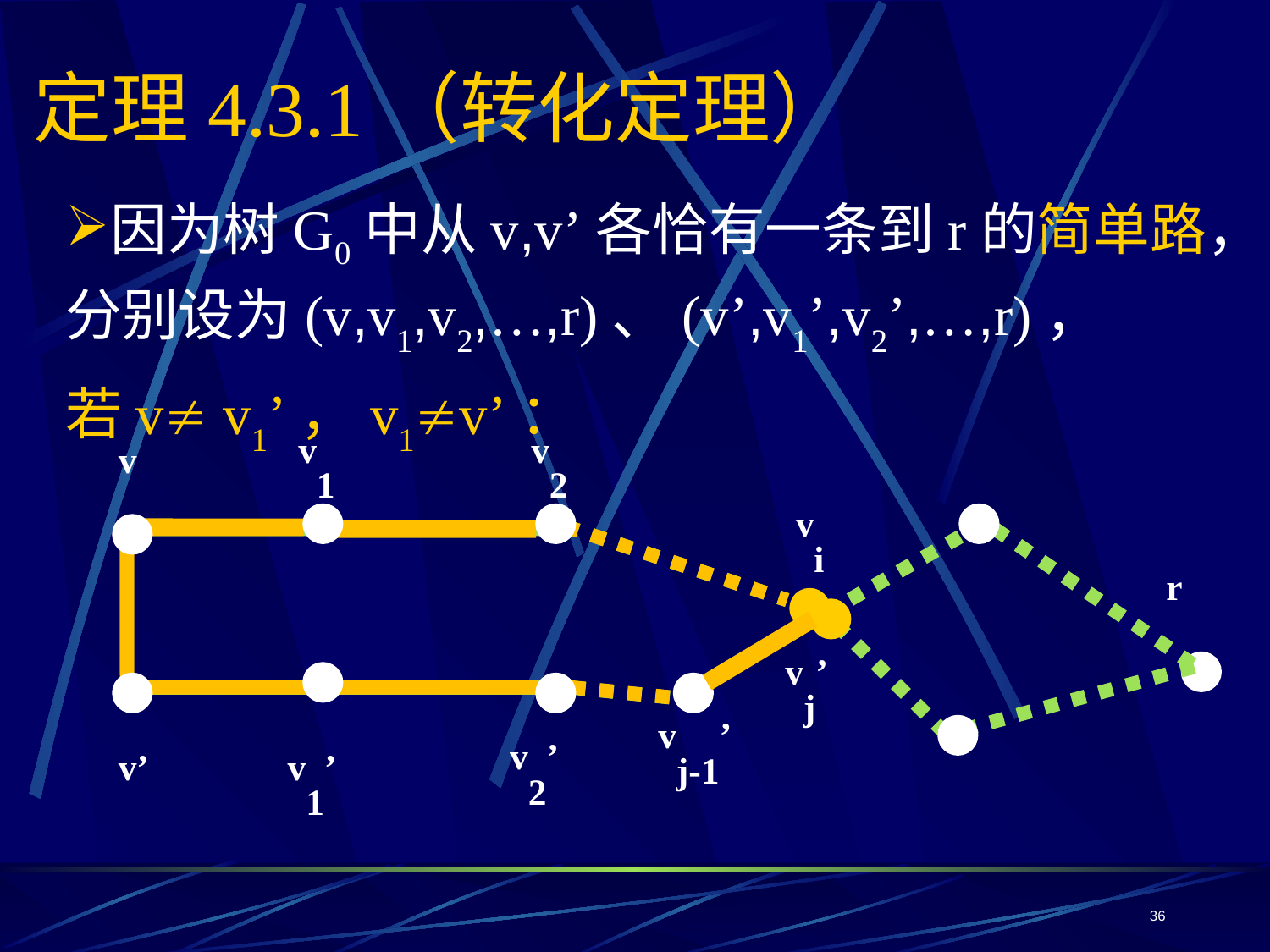

# 定理4.3.1（转化定理）
因为树G0中从v,v’各恰有一条到r的简单路，分别设为(v,v1,v2,…,r)、(v’,v1’,v2’,…,r)，
若v≠ v1’，v1≠v’：
v1
v2
v
vi

r

vj’

vj-1’
v2’

v’
v1’
36